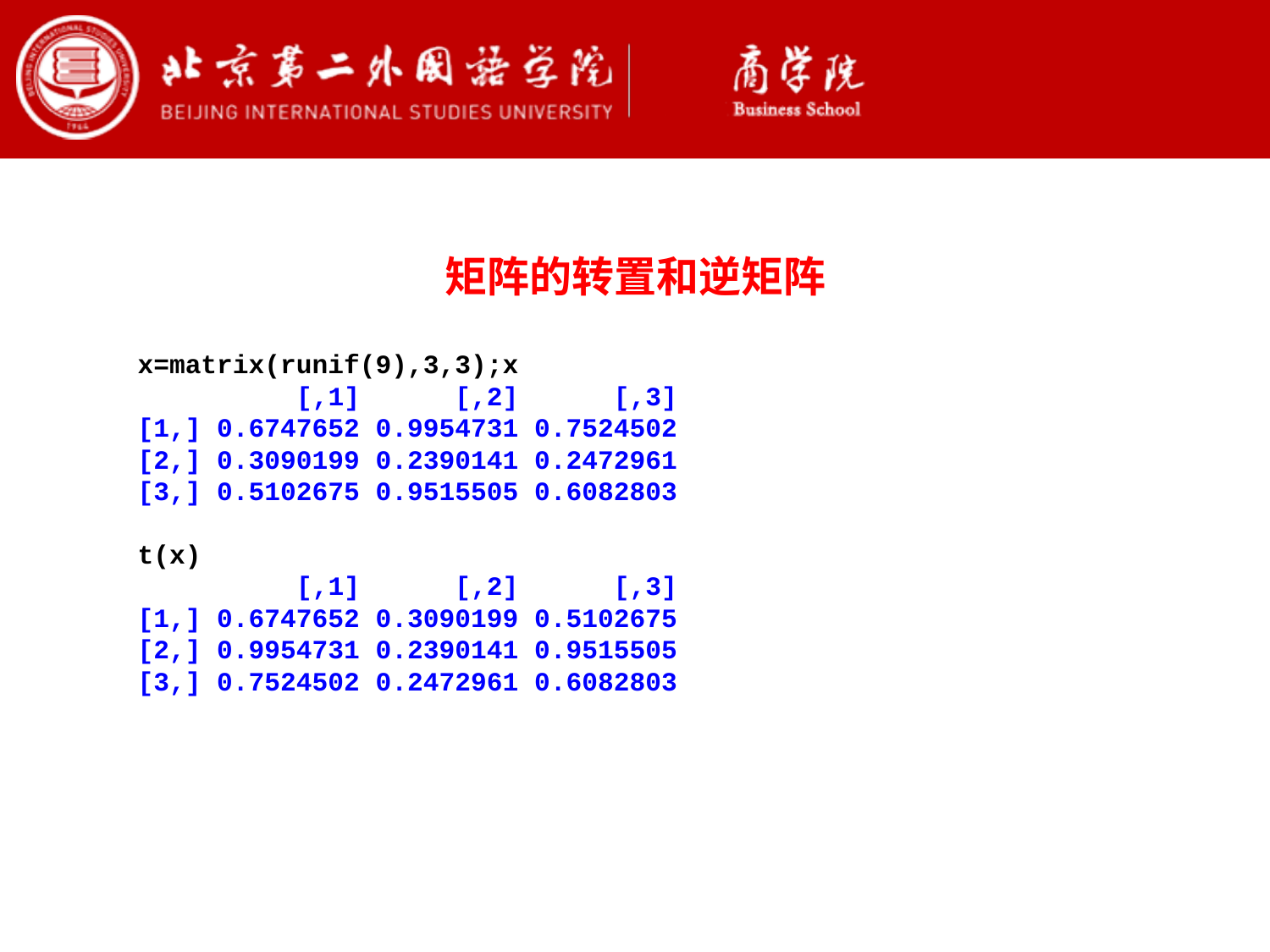

矩阵的转置和逆矩阵
x=matrix(runif(9),3,3);x
          [,1]      [,2]      [,3]
[1,] 0.6747652 0.9954731 0.7524502
[2,] 0.3090199 0.2390141 0.2472961
[3,] 0.5102675 0.9515505 0.6082803

t(x)
          [,1]      [,2]      [,3]
[1,] 0.6747652 0.3090199 0.5102675
[2,] 0.9954731 0.2390141 0.9515505
[3,] 0.7524502 0.2472961 0.6082803